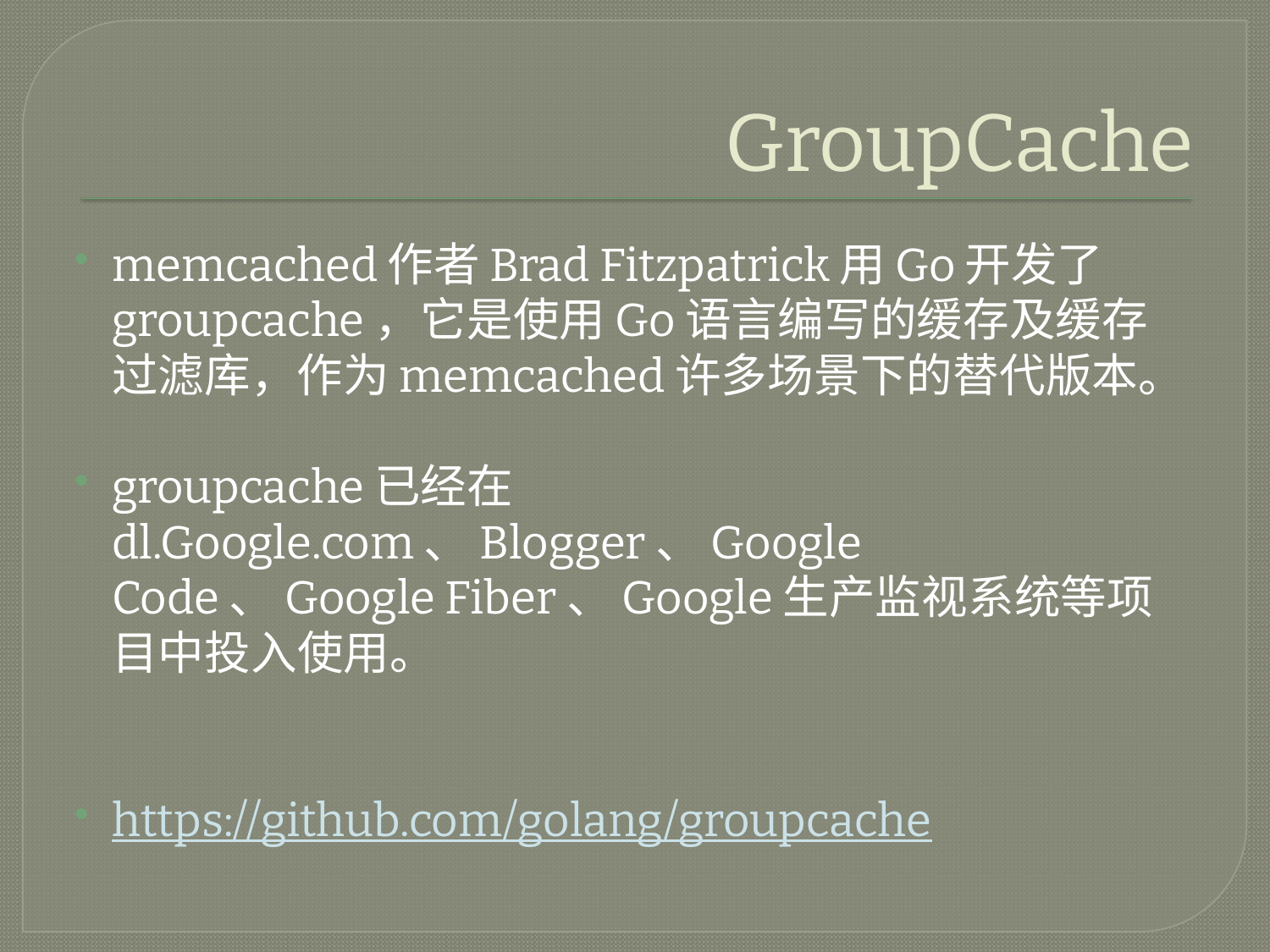

# GroupCache
memcached作者Brad Fitzpatrick用Go开发了groupcache，它是使用Go语言编写的缓存及缓存过滤库，作为memcached许多场景下的替代版本。

groupcache已经在dl.Google.com、Blogger、Google Code、Google Fiber、Google生产监视系统等项目中投入使用。

https://github.com/golang/groupcache